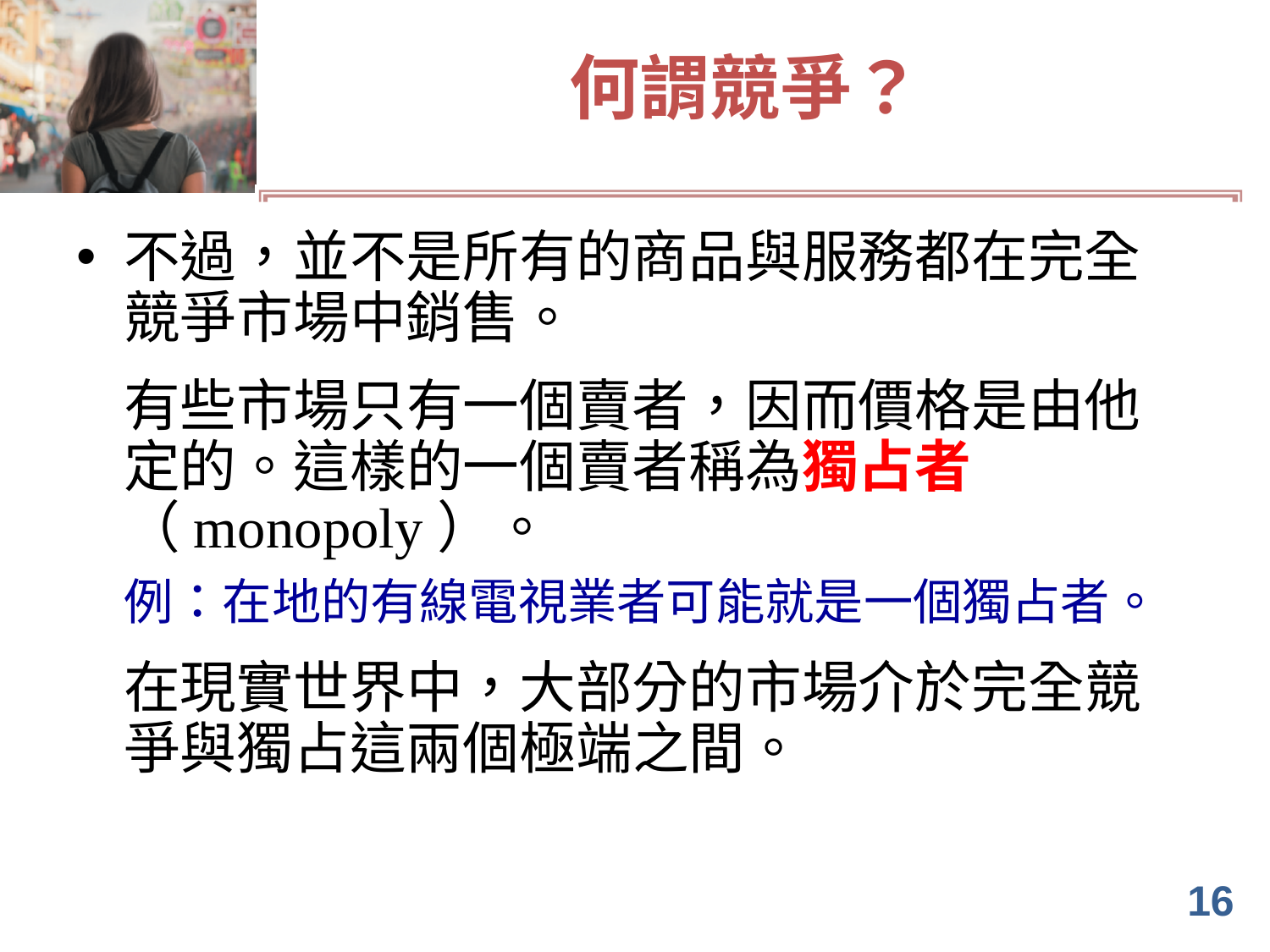

# 何謂競爭？
不過，並不是所有的商品與服務都在完全競爭市場中銷售。

	有些市場只有一個賣者，因而價格是由他定的。這樣的一個賣者稱為獨占者（monopoly）。
	例：在地的有線電視業者可能就是一個獨占者。

	在現實世界中，大部分的市場介於完全競爭與獨占這兩個極端之間。
16